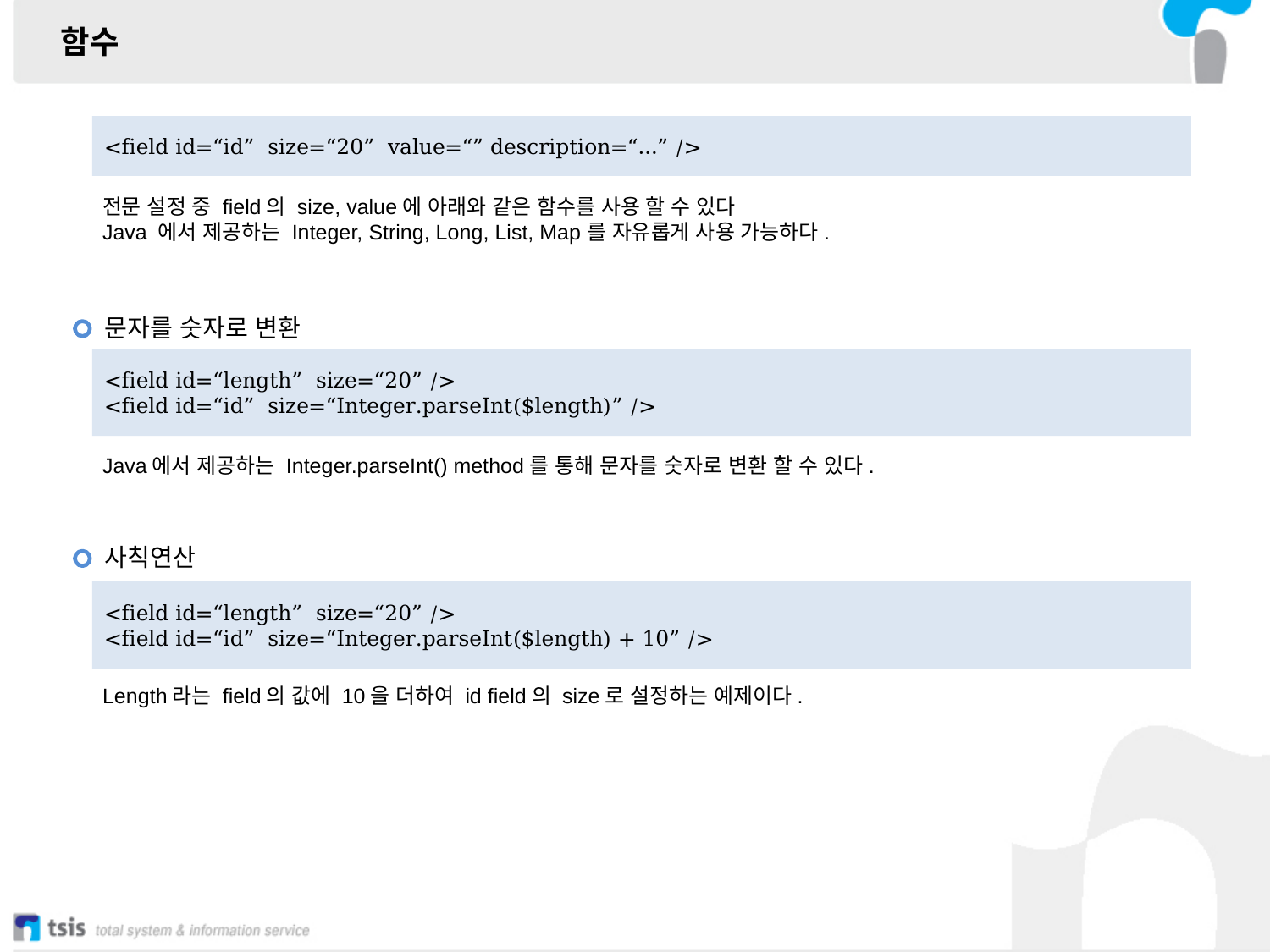

함수
<field id=“id”  size=“20”  value=“” description=“…” />
전문 설정 중 field의 size, value에 아래와 같은 함수를 사용 할 수 있다
Java 에서 제공하는 Integer, String, Long, List, Map를 자유롭게 사용 가능하다.
문자를 숫자로 변환

<field id=“length”  size=“20” />
<field id=“id”  size=“Integer.parseInt($length)” />
Java에서 제공하는 Integer.parseInt() method를 통해 문자를 숫자로 변환 할 수 있다.
사칙연산

<field id=“length”  size=“20” />
<field id=“id”  size=“Integer.parseInt($length) + 10” />
Length라는 field의 값에 10을 더하여 id field의 size로 설정하는 예제이다.